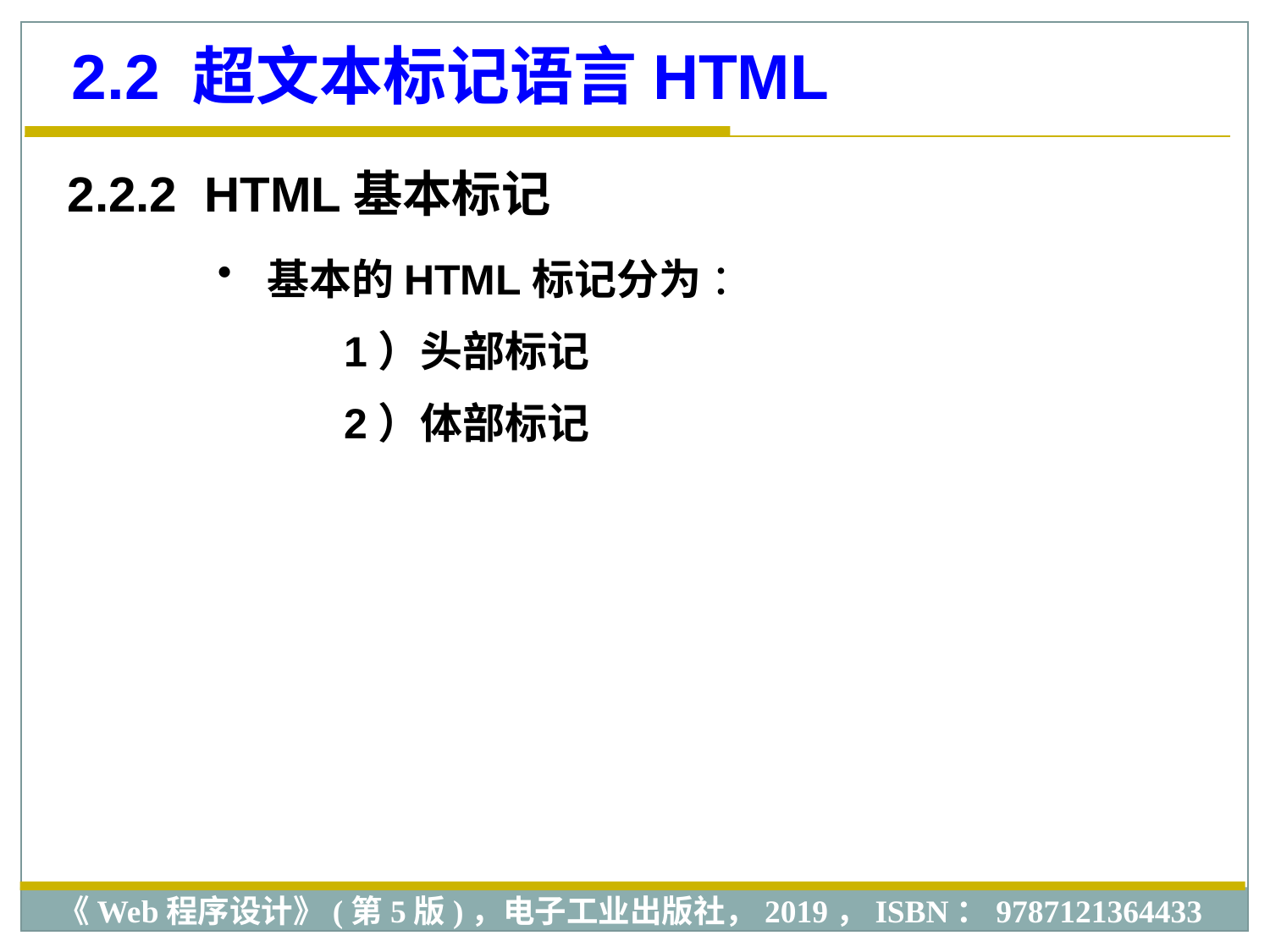

2.2 超文本标记语言HTML
2.2.2  HTML基本标记
 基本的HTML标记分为 ：
1）头部标记
2）体部标记